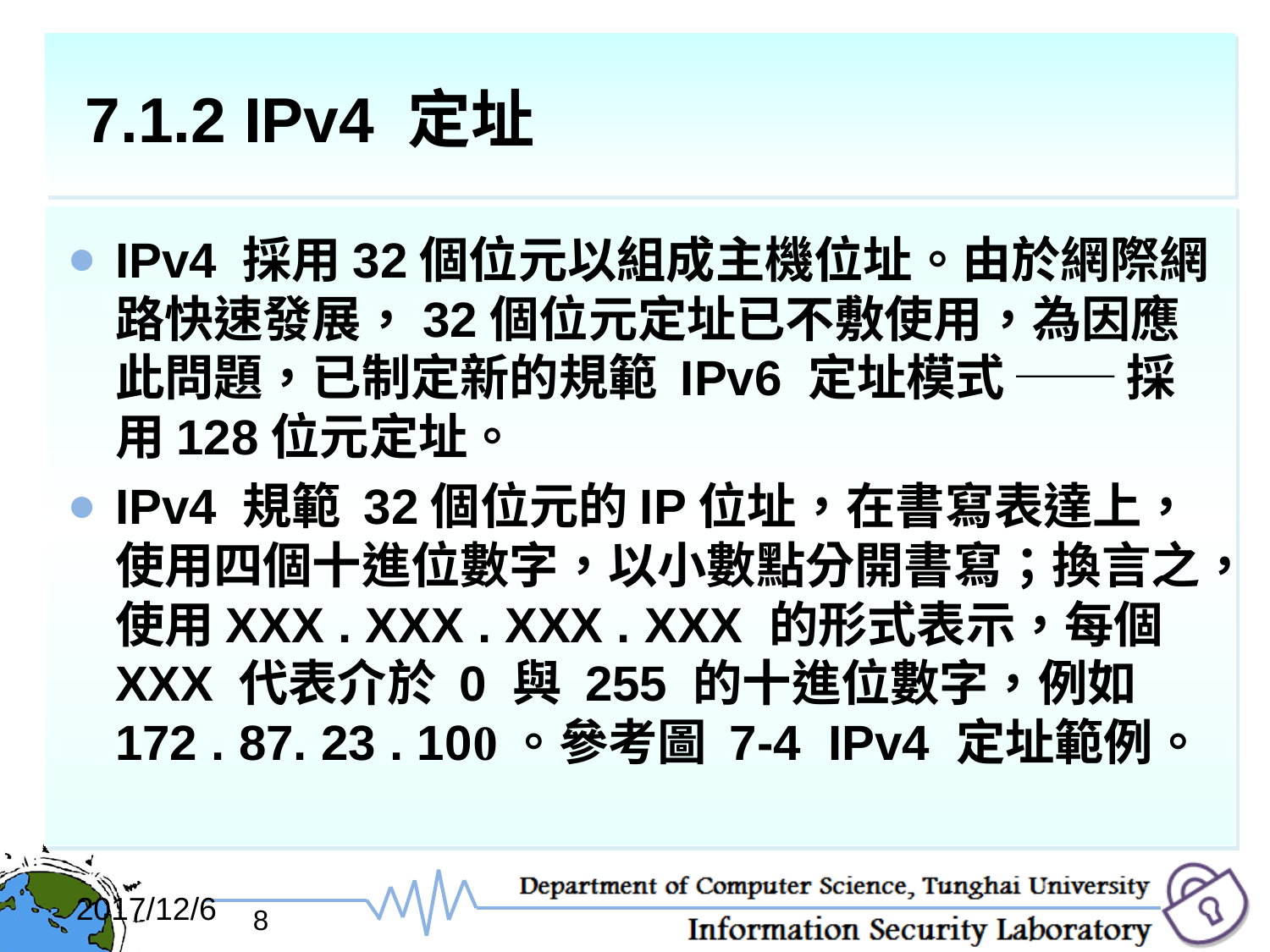

# 7.1.2 IPv4 定址
IPv4 採用32個位元以組成主機位址。由於網際網路快速發展，32個位元定址已不敷使用，為因應此問題，已制定新的規範 IPv6 定址模式 ── 採用128位元定址。
IPv4 規範 32個位元的IP位址，在書寫表達上，使用四個十進位數字，以小數點分開書寫；換言之，使用XXX . XXX . XXX . XXX 的形式表示，每個 XXX 代表介於 0 與 255 的十進位數字，例如 172 . 87. 23 . 100。參考圖 7-4  IPv4 定址範例。
2017/12/6
8